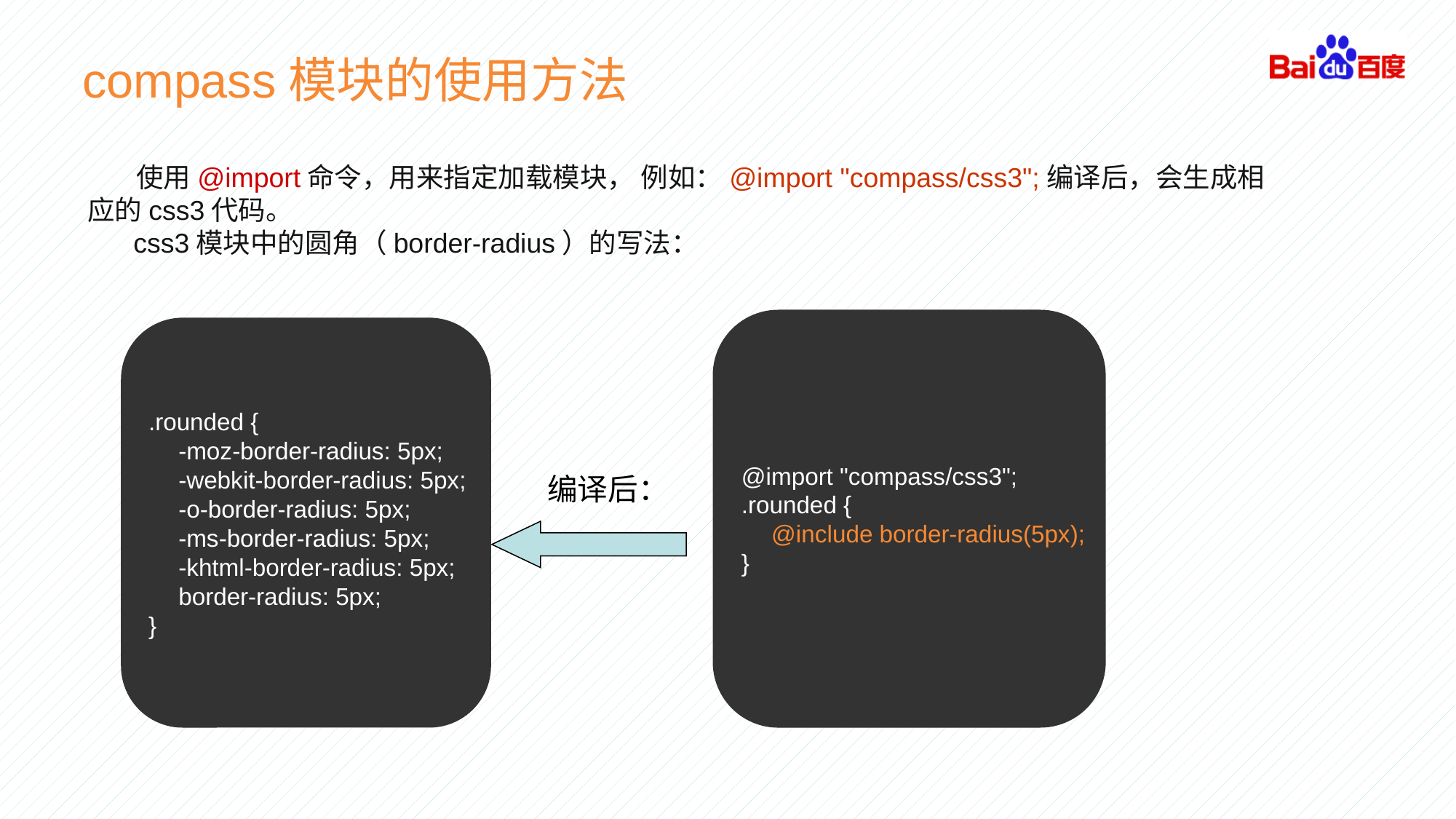

compass模块的使用方法
　　 使用@import命令，用来指定加载模块， 例如：@import "compass/css3";编译后，会生成相应的css3代码。
      css3模块中的圆角（border-radius）的写法：
@import "compass/css3";
.rounded {
　@include border-radius(5px);
}
.rounded {
　-moz-border-radius: 5px;
　-webkit-border-radius: 5px;
　-o-border-radius: 5px;
　-ms-border-radius: 5px;
　-khtml-border-radius: 5px;
　border-radius: 5px;
}
编译后：